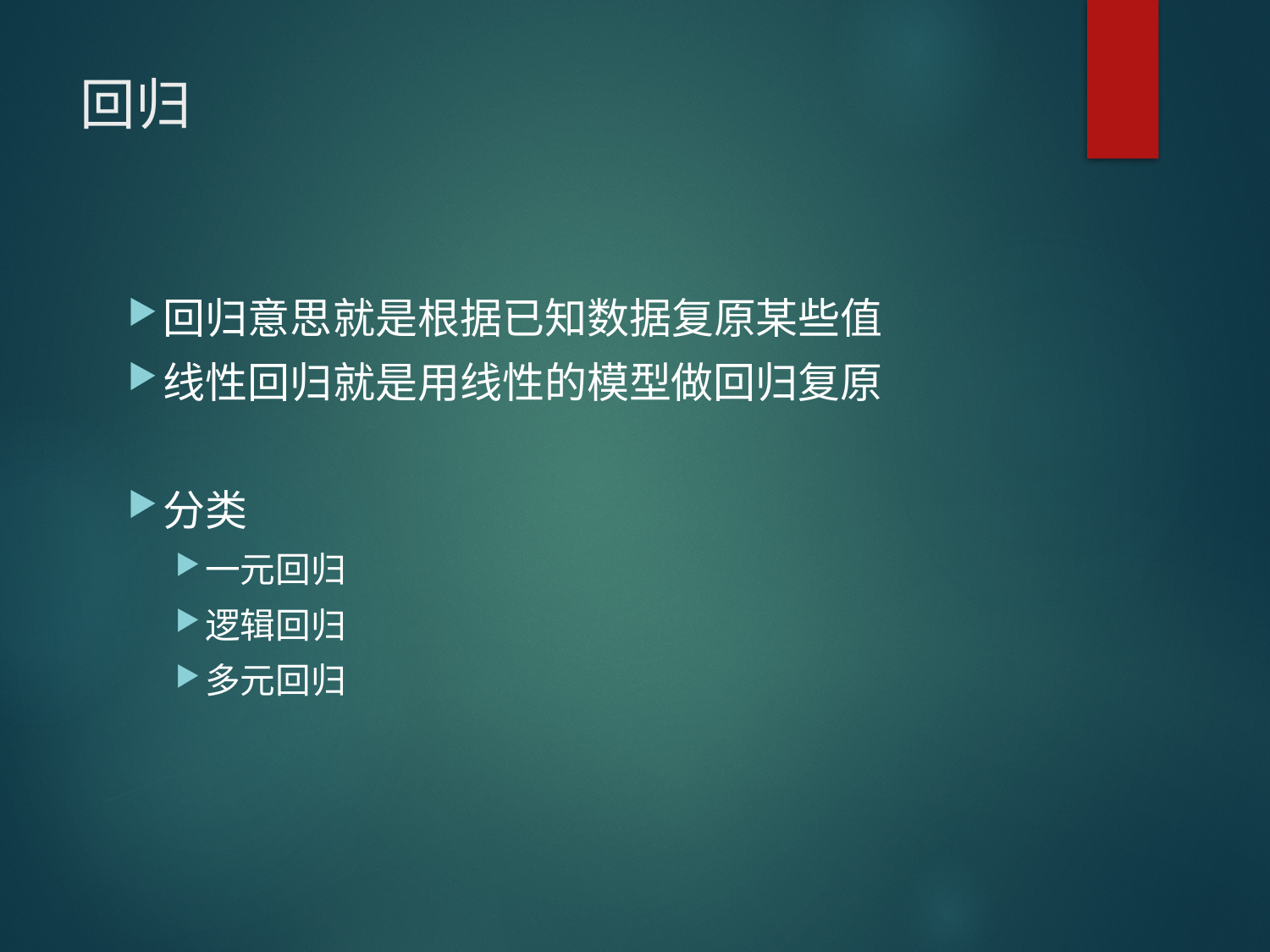

# 回归
回归意思就是根据已知数据复原某些值
线性回归就是用线性的模型做回归复原

分类
一元回归
逻辑回归
多元回归